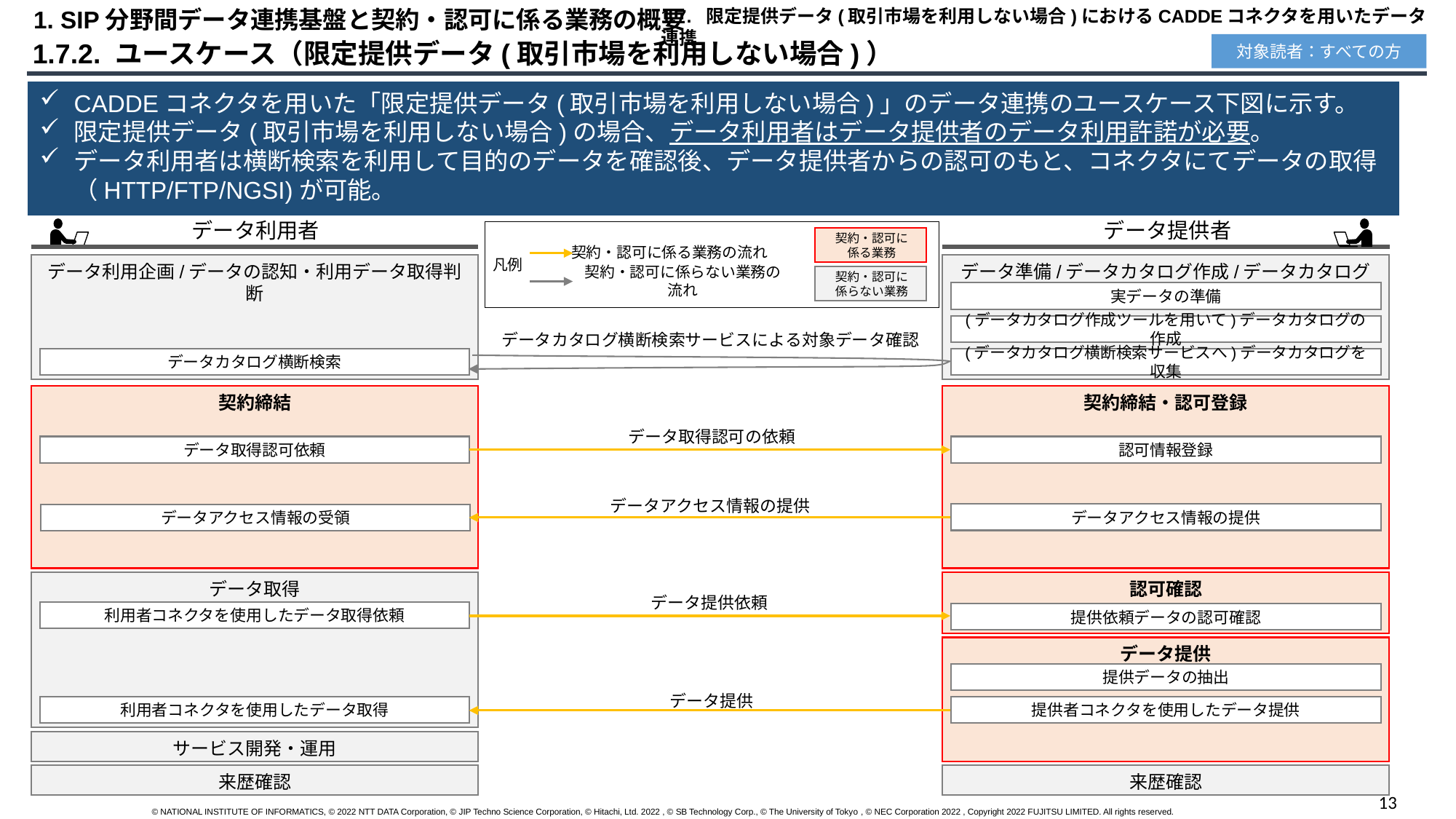

1. SIP分野間データ連携基盤と契約・認可に係る業務の概要
1.7.  限定提供データ(取引市場を利用しない場合)におけるCADDEコネクタを用いたデータ連携
 1.7.2. ユースケース（限定提供データ(取引市場を利用しない場合)）
対象読者：すべての方
CADDEコネクタを用いた「限定提供データ(取引市場を利用しない場合)」のデータ連携のユースケース下図に示す。
限定提供データ(取引市場を利用しない場合)の場合、データ利用者はデータ提供者のデータ利用許諾が必要。
データ利用者は横断検索を利用して目的のデータを確認後、データ提供者からの認可のもと、コネクタにてデータの取得（HTTP/FTP/NGSI)が可能。
データ利用者
データ提供者

契約・認可に
係る業務
契約・認可に係る業務の流れ
凡例
契約・認可に係らない業務の流れ

契約・認可に
係らない業務
データ利用企画/データの認知・利用データ取得判断
データ準備/データカタログ作成/データカタログ公開
実データの準備
(データカタログ作成ツールを用いて)データカタログの作成
データカタログ横断検索サービスによる対象データ確認
データカタログ横断検索
(データカタログ横断検索サービスへ)データカタログを収集

契約締結
契約締結・認可登録
データ取得認可の依頼
データ取得認可依頼
認可情報登録
データアクセス情報の提供
データアクセス情報の提供
データアクセス情報の受領
データ取得
認可確認
データ提供依頼
利用者コネクタを使用したデータ取得依頼
提供依頼データの認可確認
データ提供
提供データの抽出
データ提供
利用者コネクタを使用したデータ取得
提供者コネクタを使用したデータ提供
サービス開発・運用
来歴確認
来歴確認